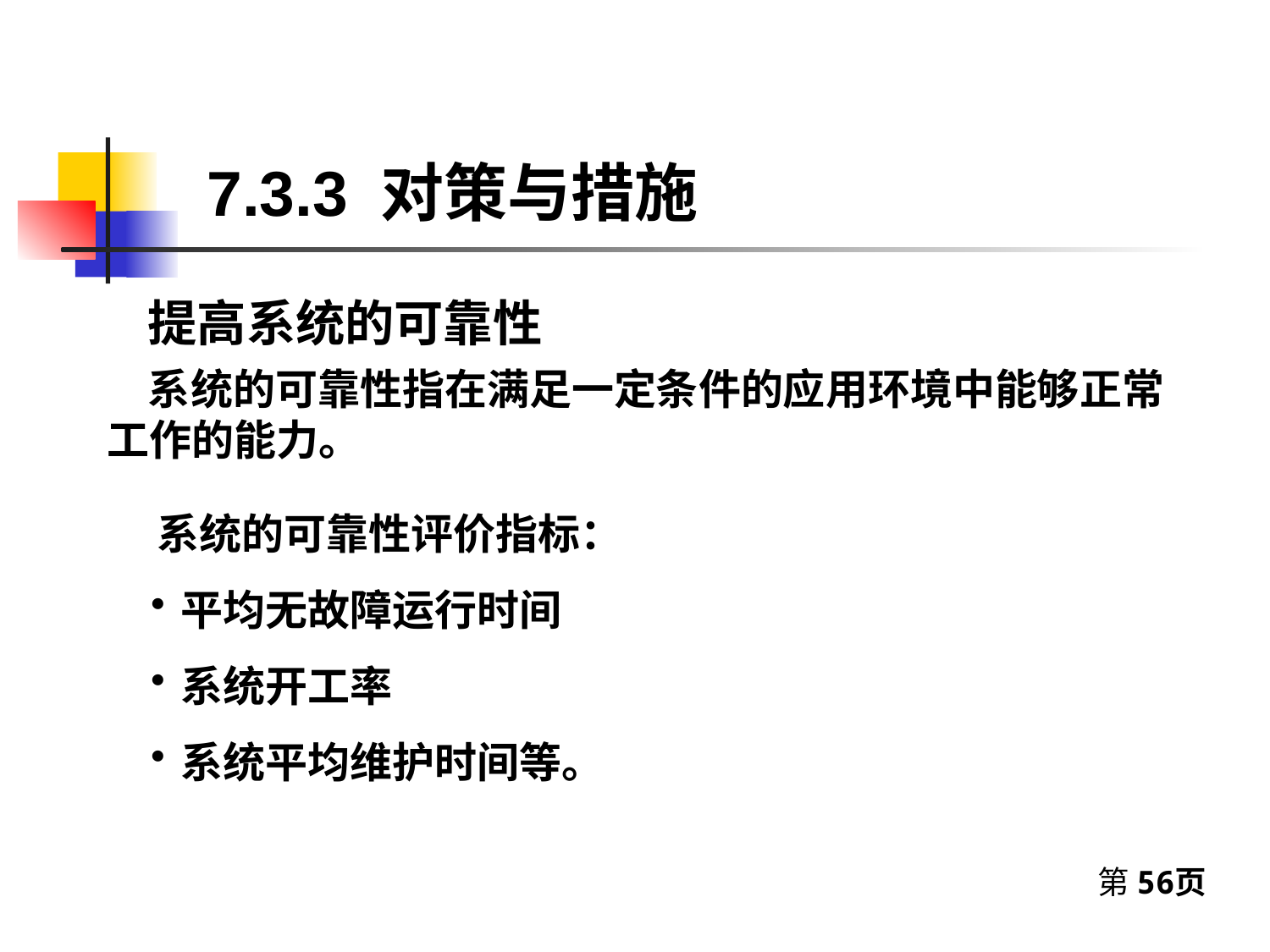

7.3.3 对策与措施
提高系统的可靠性
    系统的可靠性指在满足一定条件的应用环境中能够正常工作的能力。
    系统的可靠性评价指标：
平均无故障运行时间
系统开工率
系统平均维护时间等。